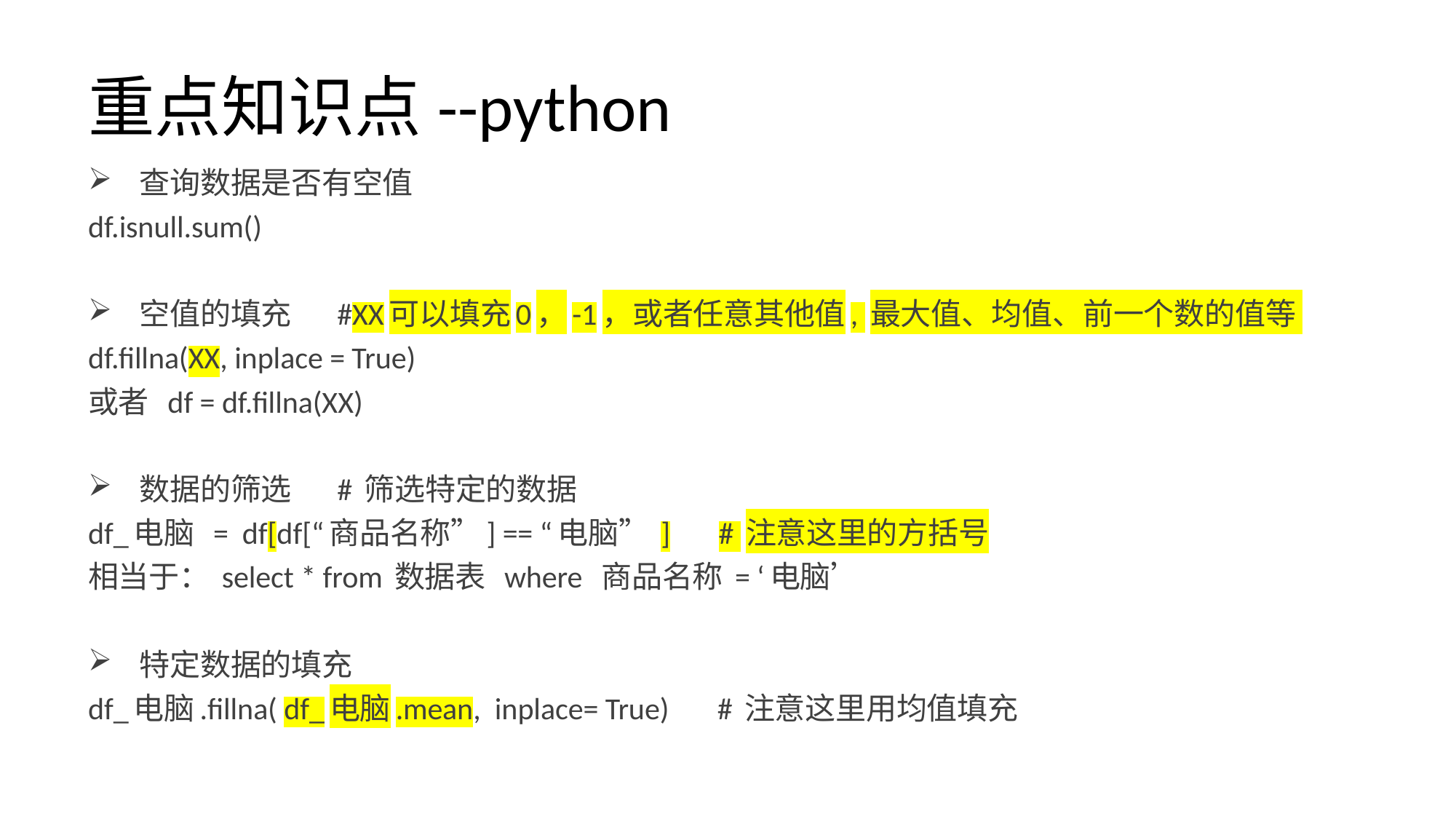

# 重点知识点--python
  查询数据是否有空值
df.isnull.sum()

  空值的填充      #XX可以填充0，-1，或者任意其他值, 最大值、均值、前一个数的值等
df.fillna(XX, inplace = True)
或者  df = df.fillna(XX)

  数据的筛选      # 筛选特定的数据
df_电脑  =  df[df[“商品名称”] == “电脑” ]       # 注意这里的方括号
相当于： select * from 数据表  where  商品名称 = ‘电脑’

  特定数据的填充
df_电脑.fillna( df_电脑.mean,  inplace= True)       # 注意这里用均值填充